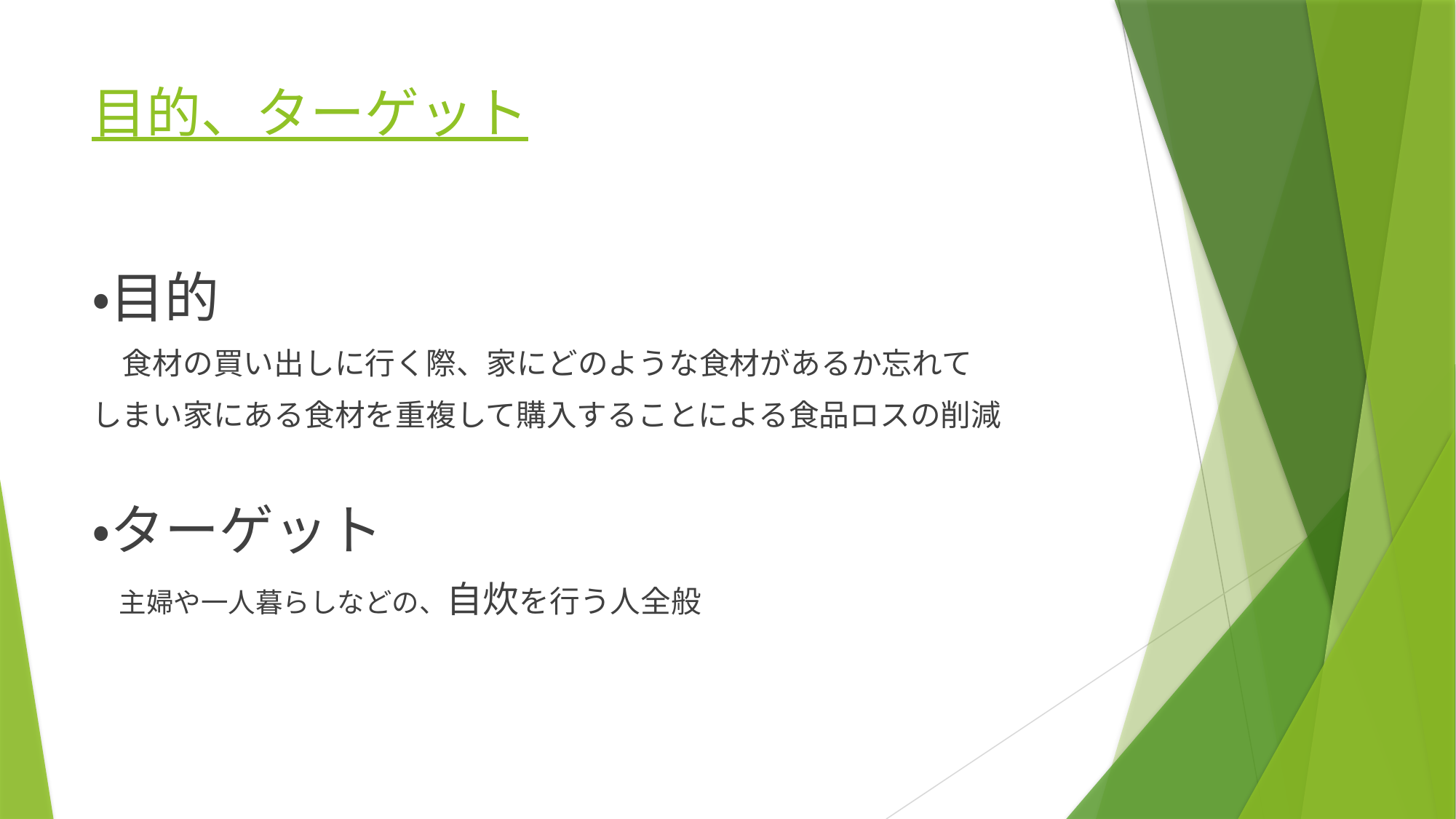

# 目的、ターゲット
・目的
　食材の買い出しに行く際、家にどのような食材があるか忘れて
しまい家にある食材を重複して購入することによる食品ロスの削減

・ターゲット
　主婦や一人暮らしなどの、自炊を行う人全般